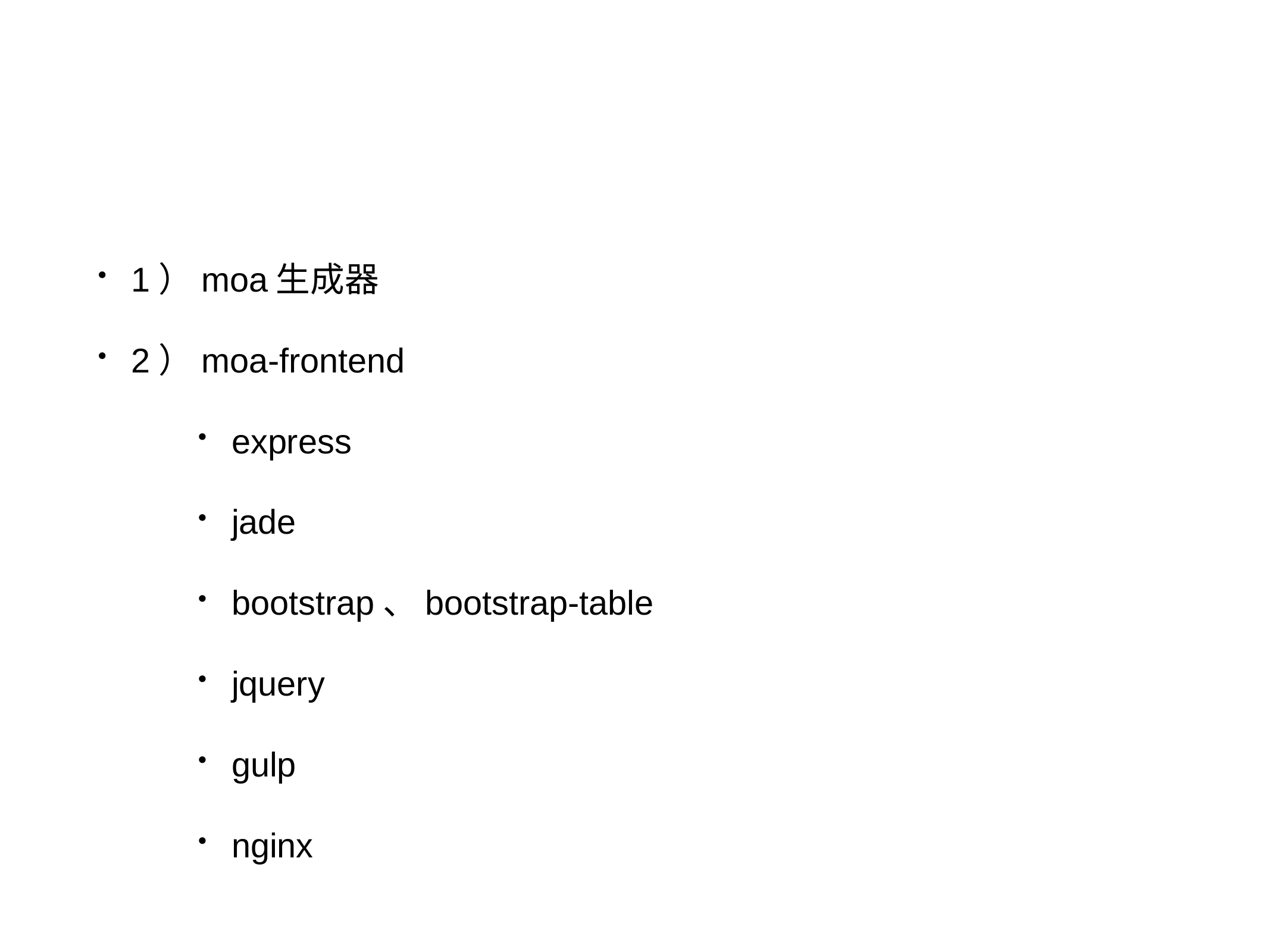

#
1）moa生成器
2）moa-frontend
express
jade
bootstrap、bootstrap-table
jquery
gulp
nginx